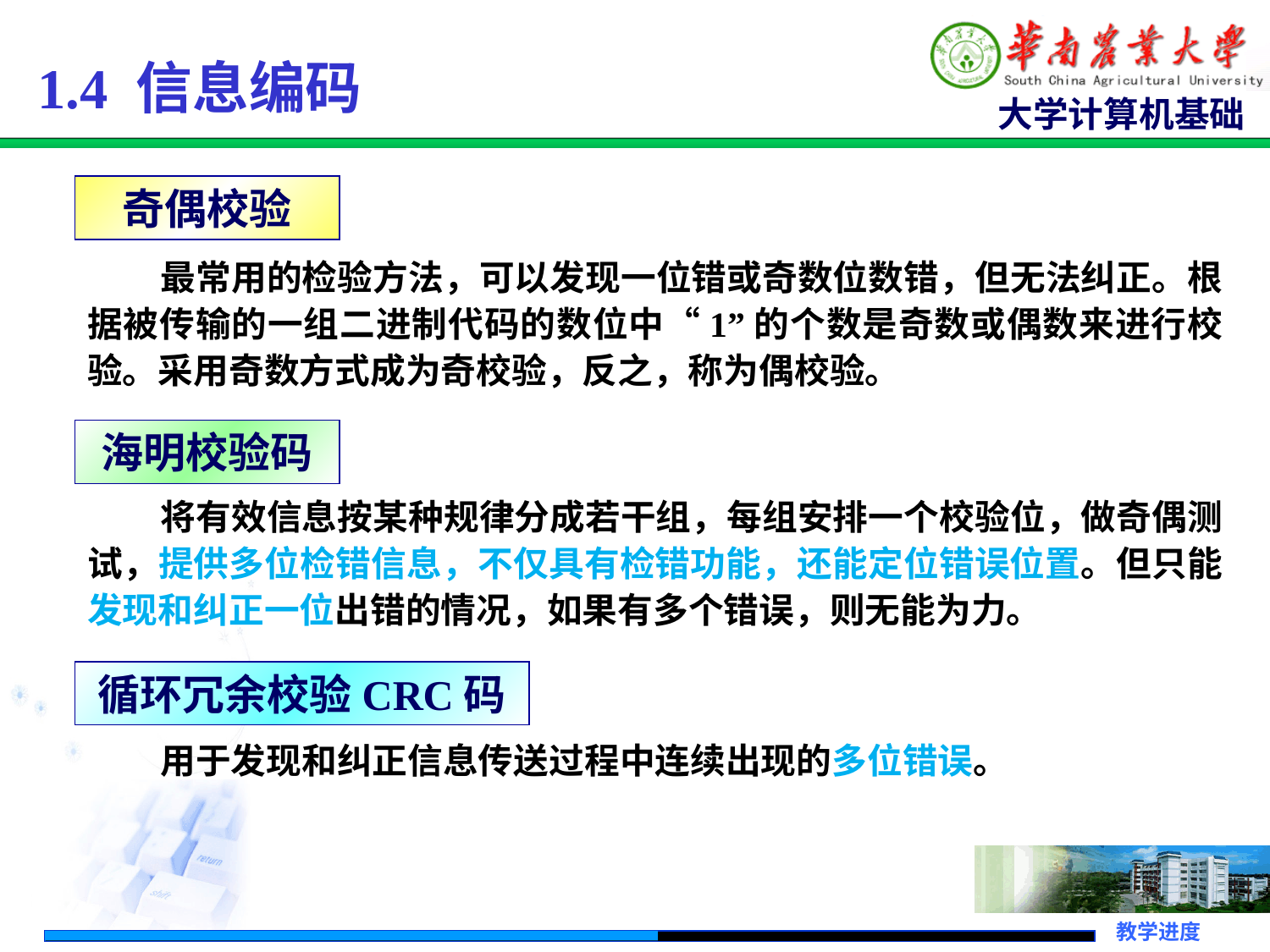

1.4 信息编码
奇偶校验
        最常用的检验方法，可以发现一位错或奇数位数错，但无法纠正。根据被传输的一组二进制代码的数位中“1”的个数是奇数或偶数来进行校验。采用奇数方式成为奇校验，反之，称为偶校验。
海明校验码
        将有效信息按某种规律分成若干组，每组安排一个校验位，做奇偶测试，提供多位检错信息，不仅具有检错功能，还能定位错误位置。但只能发现和纠正一位出错的情况，如果有多个错误，则无能为力。
循环冗余校验CRC码
        用于发现和纠正信息传送过程中连续出现的多位错误。